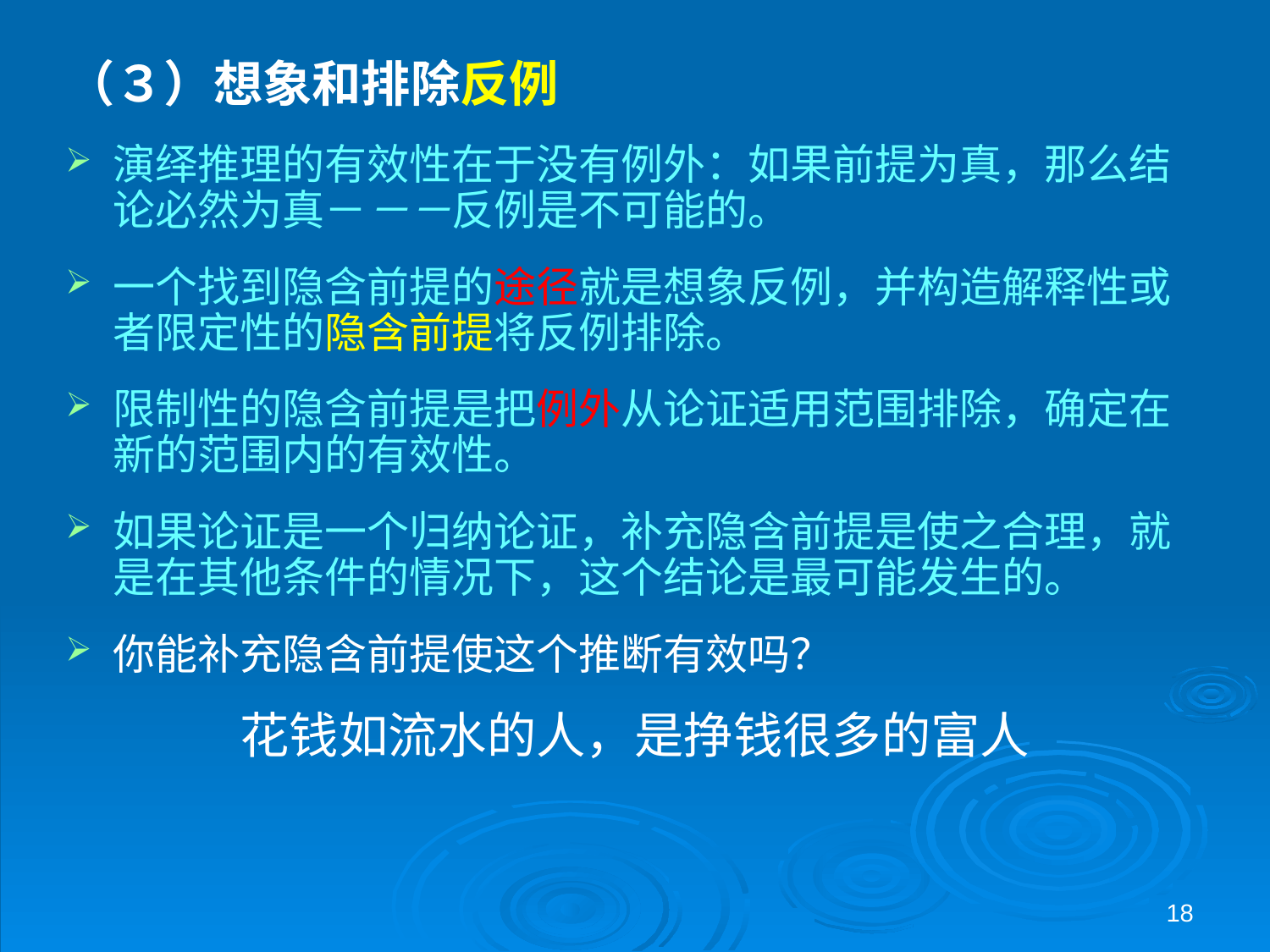

（３）想象和排除反例

演绎推理的有效性在于没有例外：如果前提为真，那么结论必然为真－－－反例是不可能的。

一个找到隐含前提的途径就是想象反例，并构造解释性或者限定性的隐含前提将反例排除。

限制性的隐含前提是把例外从论证适用范围排除，确定在新的范围内的有效性。

如果论证是一个归纳论证，补充隐含前提是使之合理，就是在其他条件的情况下，这个结论是最可能发生的。

你能补充隐含前提使这个推断有效吗？

		花钱如流水的人，是挣钱很多的富人
18